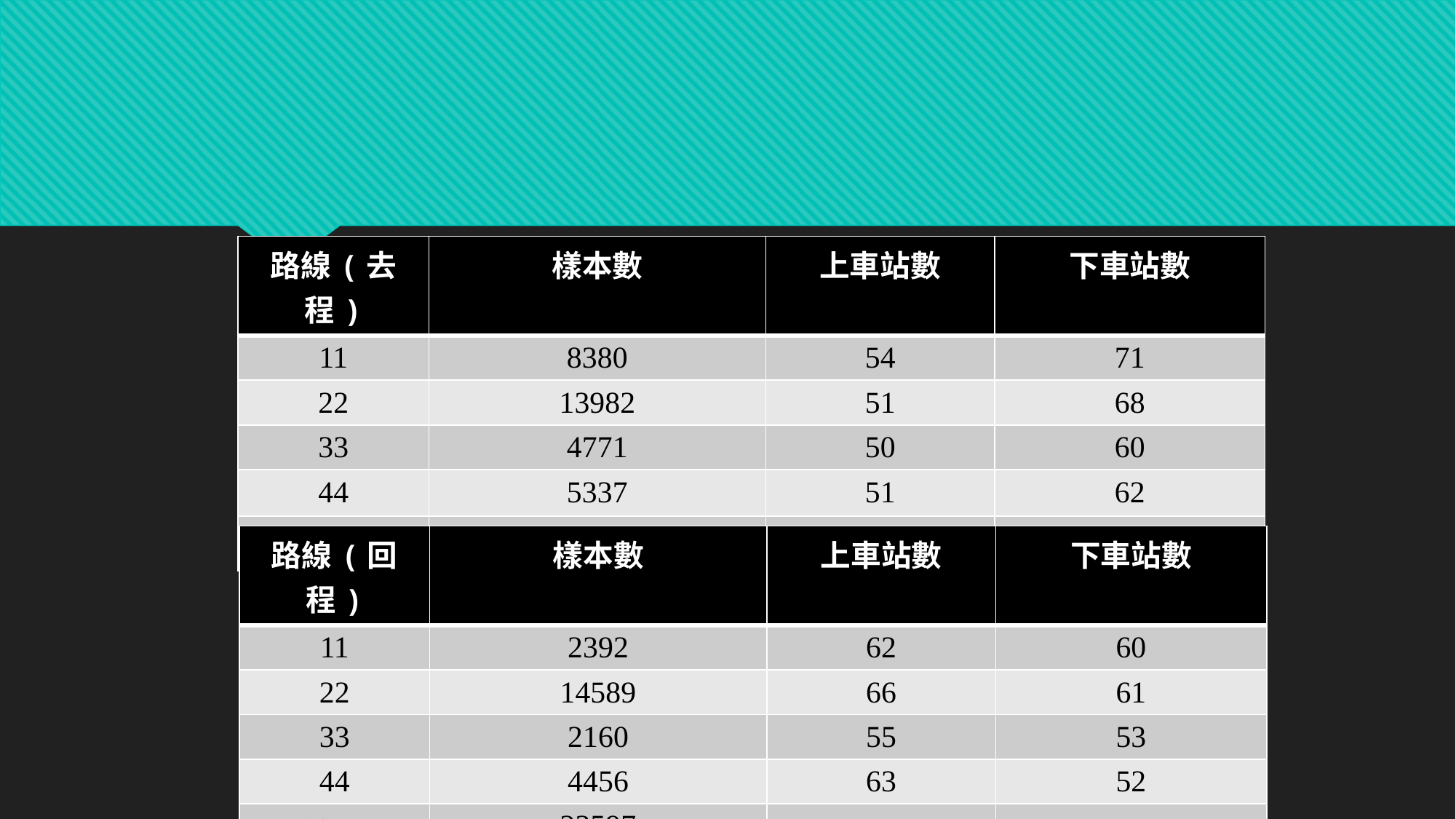

#
| 路線(去程) | 樣本數 | 上車站數 | 下車站數 |
| --- | --- | --- | --- |
| 11 | 8380 | 54 | 71 |
| 22 | 13982 | 51 | 68 |
| 33 | 4771 | 50 | 60 |
| 44 | 5337 | 51 | 62 |
| 總共 | 32470 |  |  |
| 路線(回程) | 樣本數 | 上車站數 | 下車站數 |
| --- | --- | --- | --- |
| 11 | 2392 | 62 | 60 |
| 22 | 14589 | 66 | 61 |
| 33 | 2160 | 55 | 53 |
| 44 | 4456 | 63 | 52 |
| 總共 | 23597 |  |  |